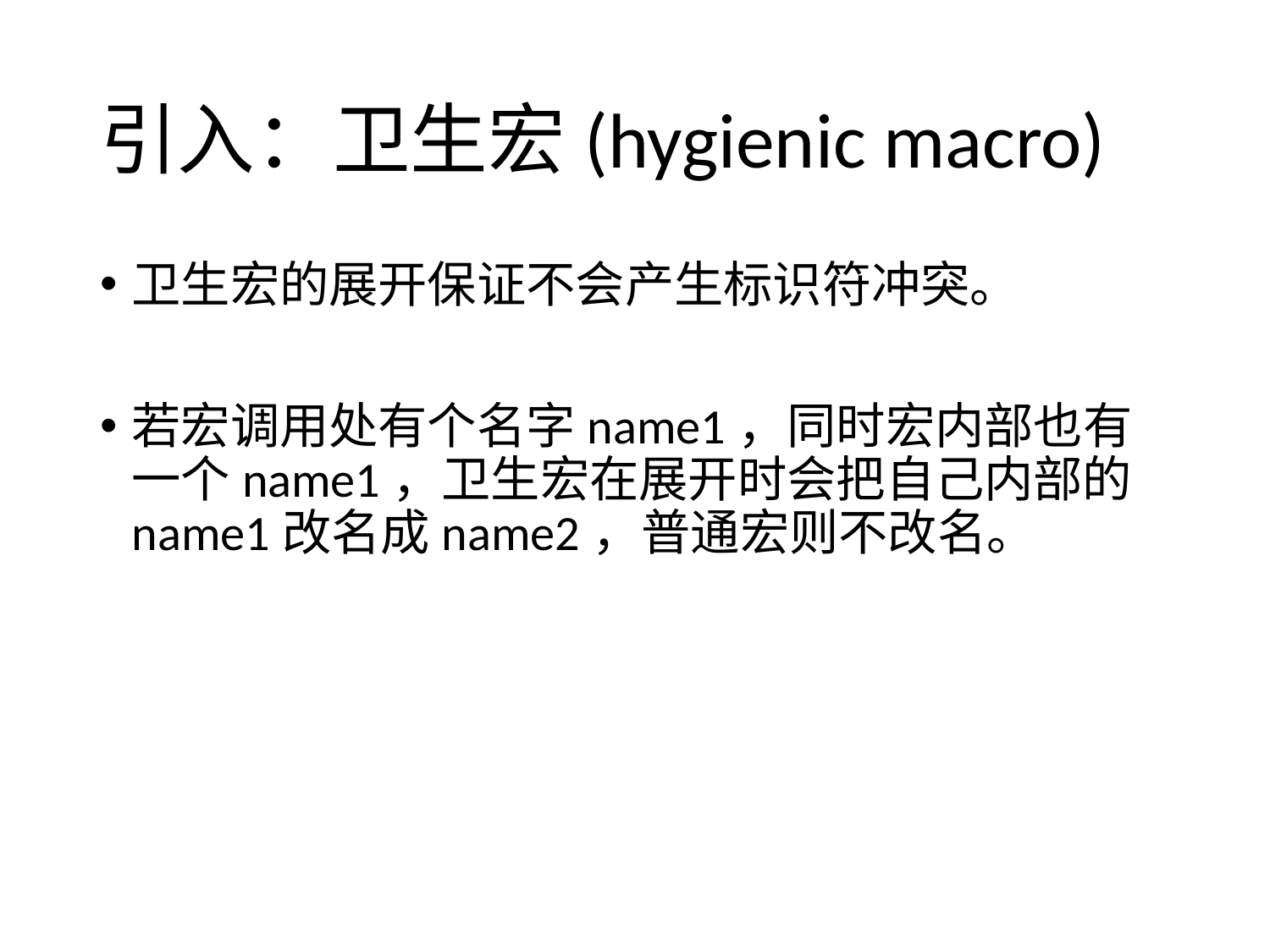

# 引入：卫生宏(hygienic macro)
卫生宏的展开保证不会产生标识符冲突。

若宏调用处有个名字name1，同时宏内部也有一个name1，卫生宏在展开时会把自己内部的name1改名成name2，普通宏则不改名。